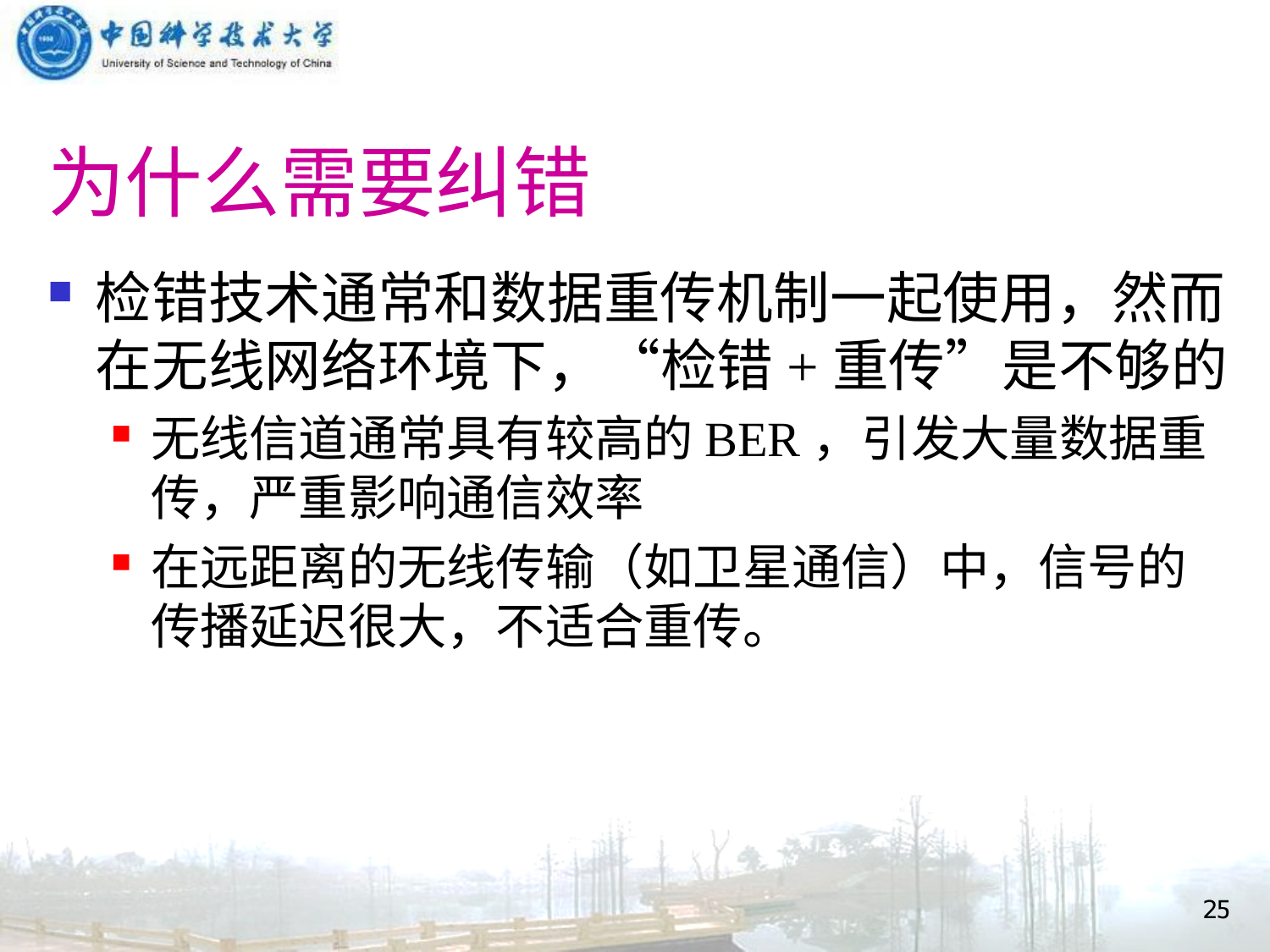

# 为什么需要纠错
检错技术通常和数据重传机制一起使用，然而在无线网络环境下，“检错+重传”是不够的
无线信道通常具有较高的BER，引发大量数据重传，严重影响通信效率
在远距离的无线传输（如卫星通信）中，信号的传播延迟很大，不适合重传。
25